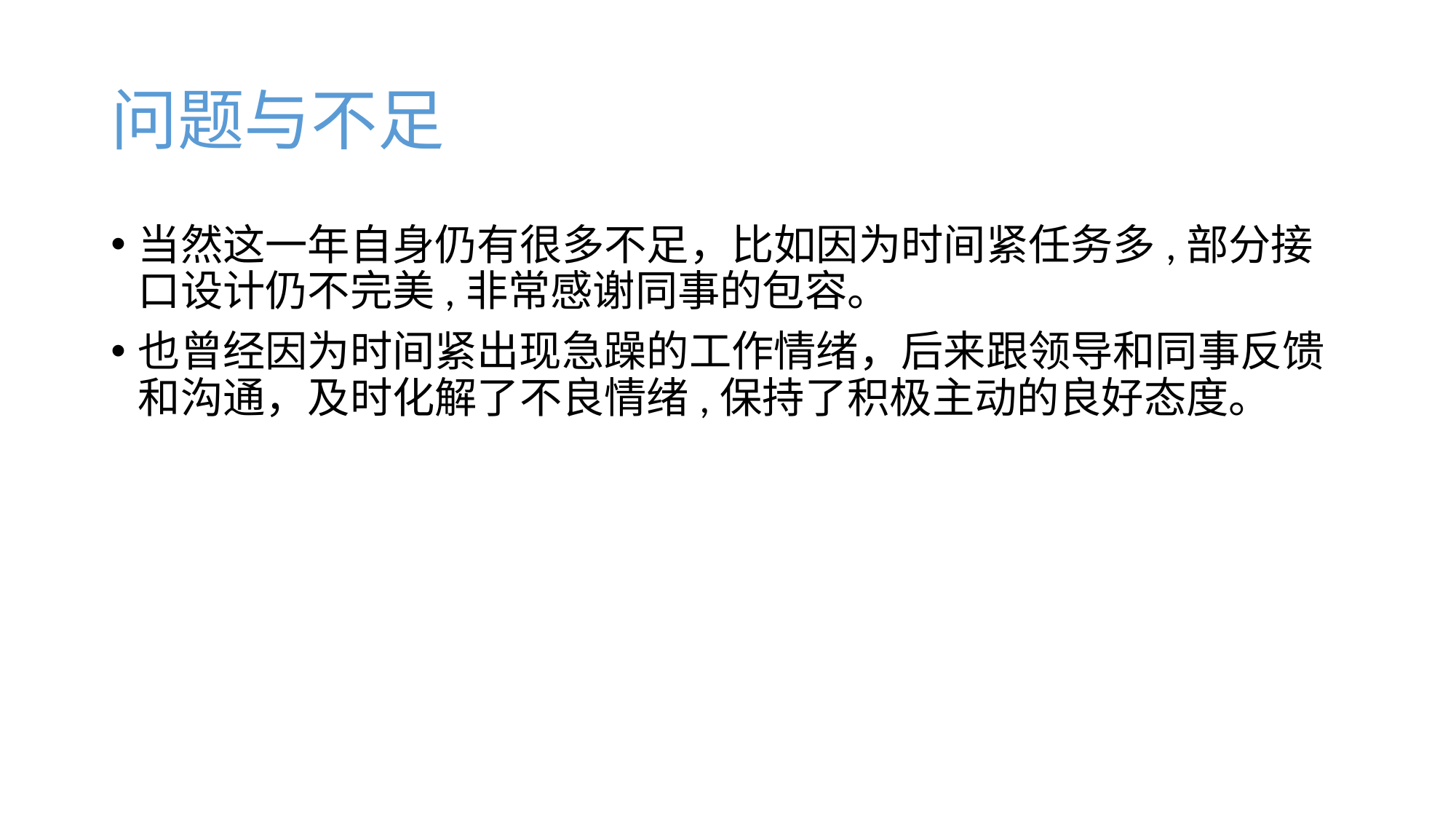

# 问题与不足
当然这一年自身仍有很多不足，比如因为时间紧任务多,部分接口设计仍不完美,非常感谢同事的包容。
也曾经因为时间紧出现急躁的工作情绪，后来跟领导和同事反馈和沟通，及时化解了不良情绪,保持了积极主动的良好态度。